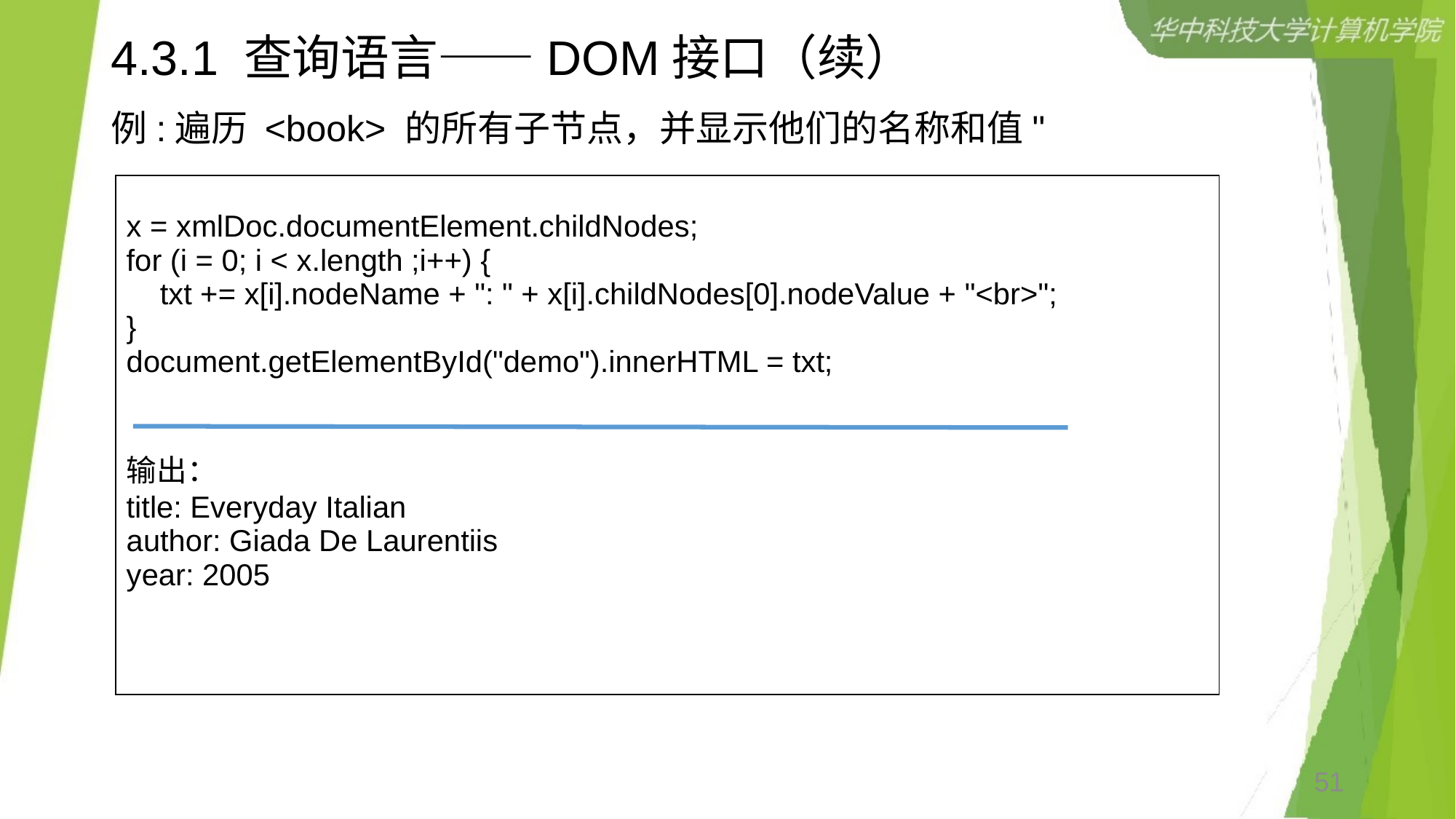

# 4.3.1 查询语言——DOM接口（续）
例:遍历 <book> 的所有子节点，并显示他们的名称和值"
| x = xmlDoc.documentElement.childNodes; for (i = 0; i < x.length ;i++) { txt += x[i].nodeName + ": " + x[i].childNodes[0].nodeValue + "<br>"; } document.getElementById("demo").innerHTML = txt; 输出： title: Everyday Italian author: Giada De Laurentiis year: 2005 |
| --- |
51